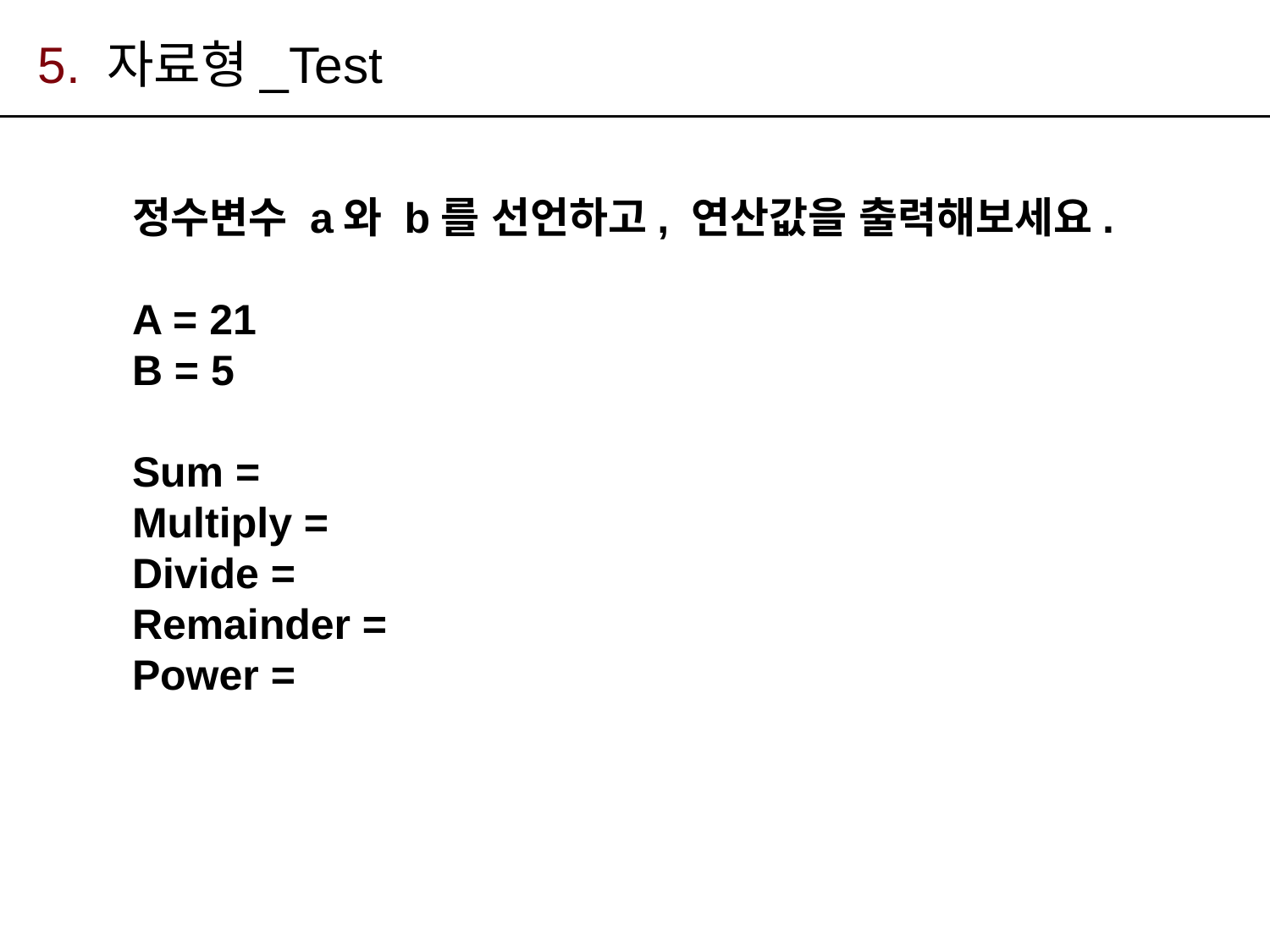

# 5. 자료형_Test
정수변수 a와 b를 선언하고, 연산값을 출력해보세요.

A = 21
B = 5

Sum =
Multiply =
Divide =
Remainder =
Power =